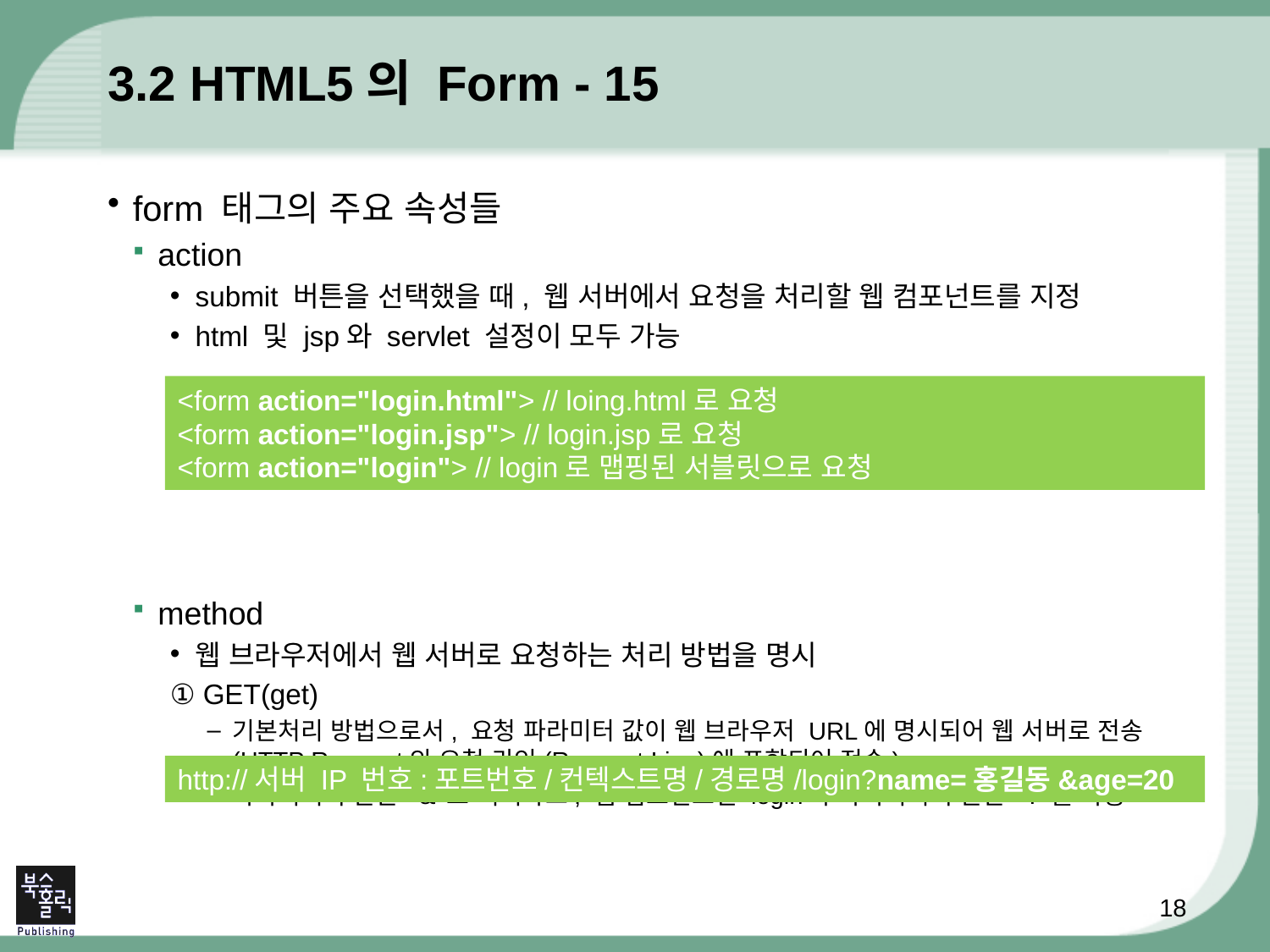

# 3.2 HTML5의 Form - 15
form 태그의 주요 속성들
action
submit 버튼을 선택했을 때, 웹 서버에서 요청을 처리할 웹 컴포넌트를 지정
html 및 jsp와 servlet 설정이 모두 가능

method
웹 브라우저에서 웹 서버로 요청하는 처리 방법을 명시
① GET(get)
기본처리 방법으로서, 요청 파라미터 값이 웹 브라우저 URL에 명시되어 웹 서버로 전송(HTTP Request의 요청 라인(Request Line)에 포함되어 전송)
파라미터 구분은 ‘&’로 처리하고, 웹 컴포넌트인 login과 파라미터 구분은 ‘?’를 사용
<form action="login.html"> // loing.html로 요청
<form action="login.jsp"> // login.jsp로 요청
<form action="login"> // login로 맵핑된 서블릿으로 요청
http://서버 IP 번호:포트번호/컨텍스트명/경로명/login?name=홍길동&age=20
18